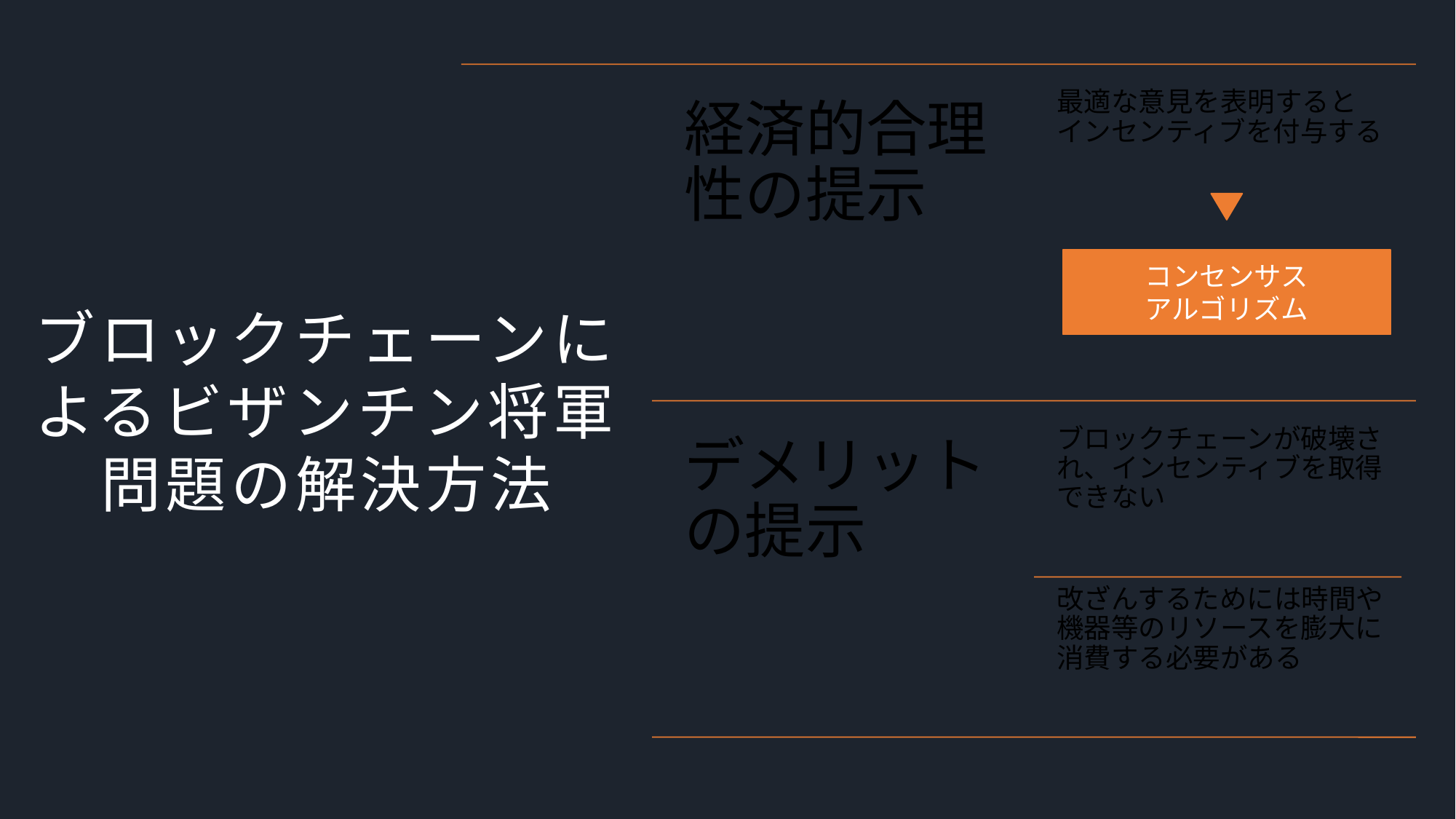

経済的合理性の提示
最適な意見を表明すると
インセンティブを付与する

デメリットの提示
ブロックチェーンが破壊され、インセンティブを取得できない
改ざんするためには時間や機器等のリソースを膨大に消費する必要がある
# ブロックチェーンによるビザンチン将軍問題の解決方法

コンセンサス
アルゴリズム